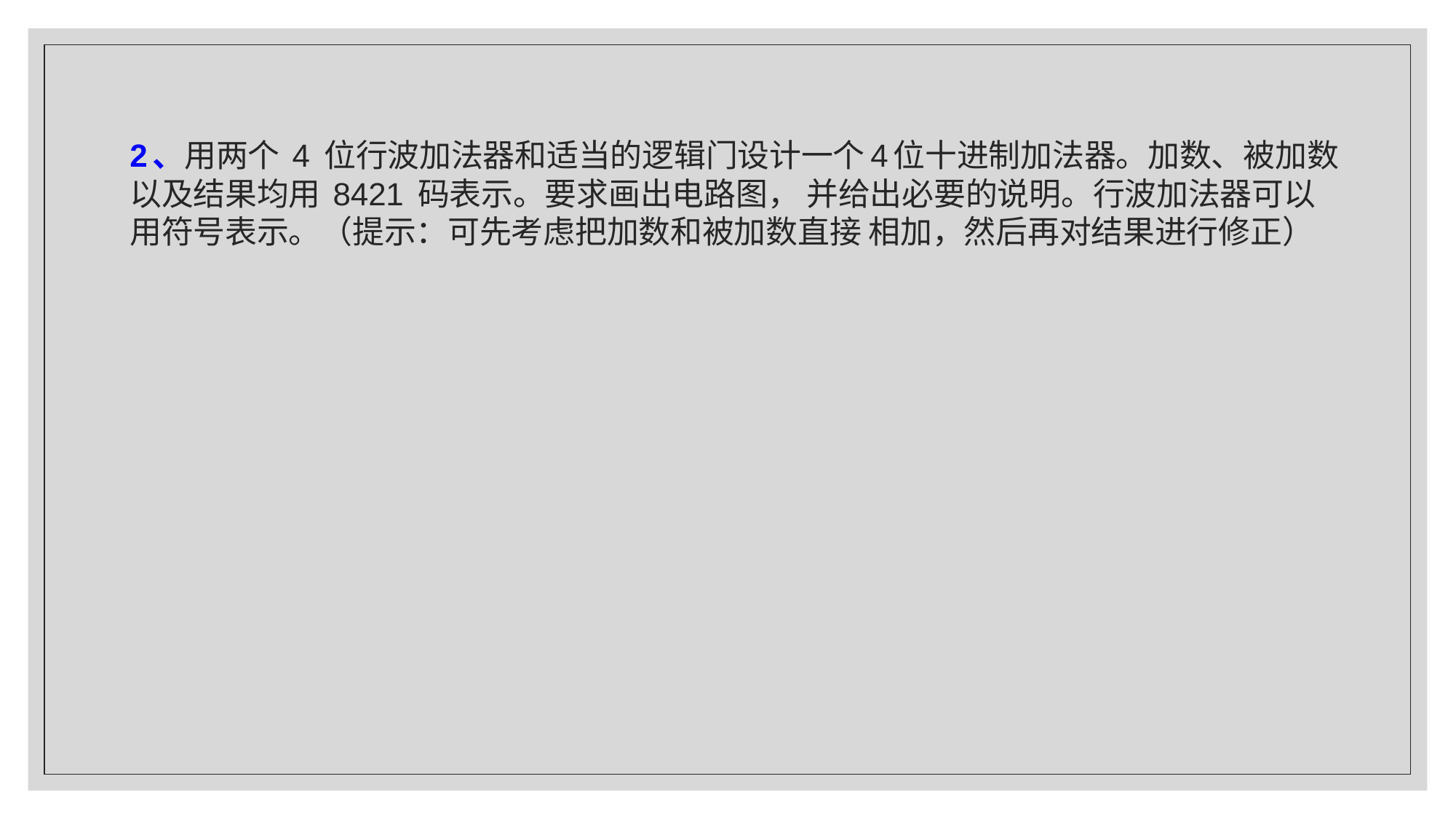

# 2、用两个 4 位行波加法器和适当的逻辑门设计一个4位十进制加法器。加数、被加数以及结果均用 8421 码表示。要求画出电路图， 并给出必要的说明。行波加法器可以用符号表示。（提示：可先考虑把加数和被加数直接 相加，然后再对结果进行修正）